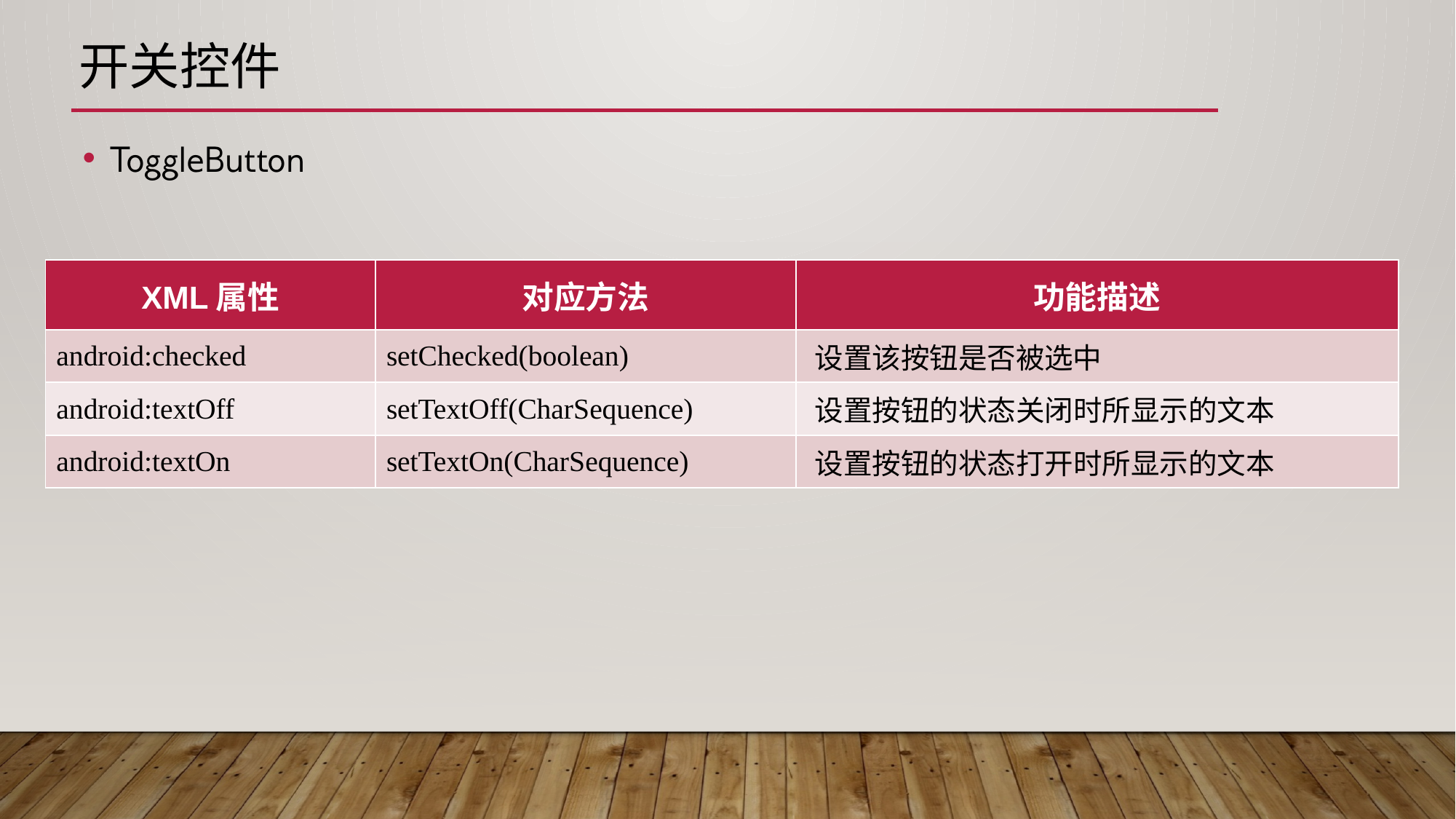

# 开关控件
ToggleButton
| XML属性 | 对应方法 | 功能描述 |
| --- | --- | --- |
| android:checked | setChecked(boolean) | 设置该按钮是否被选中 |
| android:textOff | setTextOff(CharSequence) | 设置按钮的状态关闭时所显示的文本 |
| android:textOn | setTextOn(CharSequence) | 设置按钮的状态打开时所显示的文本 |